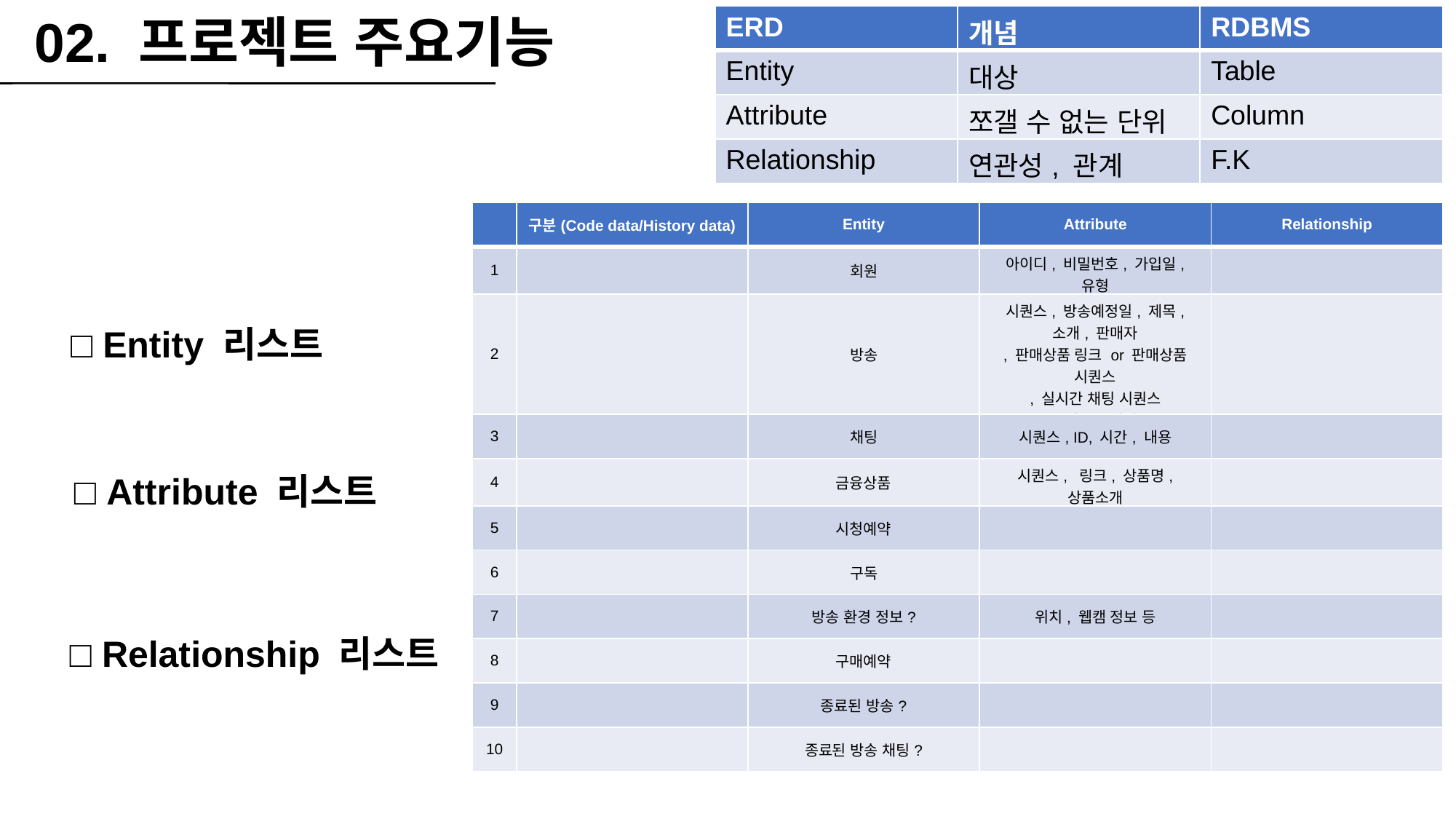

02. 프로젝트 주요기능

| ERD | 개념 | RDBMS |
| --- | --- | --- |
| Entity | 대상 | Table |
| Attribute | 쪼갤 수 없는 단위 | Column |
| Relationship | 연관성, 관계 | F.K |
|  | 구분(Code data/History data) | Entity | Attribute | Relationship |
| --- | --- | --- | --- | --- |
| 1 |  | 회원 | 아이디, 비밀번호, 가입일, 유형 |  |
| 2 |  | 방송 | 시퀀스, 방송예정일, 제목, 소개, 판매자 , 판매상품 링크 or 판매상품 시퀀스 , 실시간 채팅 시퀀스 , 좋아요, 싫어요 |  |
| 3 |  | 채팅 | 시퀀스, ID, 시간, 내용 |  |
| 4 |  | 금융상품 | 시퀀스, 링크, 상품명, 상품소개 |  |
| 5 |  | 시청예약 |  |  |
| 6 |  | 구독 |  |  |
| 7 |  | 방송 환경 정보? | 위치, 웹캠 정보 등 |  |
| 8 |  | 구매예약 |  |  |
| 9 |  | 종료된 방송? |  |  |
| 10 |  | 종료된 방송 채팅? |  |  |
□ Entity 리스트
□ Attribute 리스트
□ Relationship 리스트